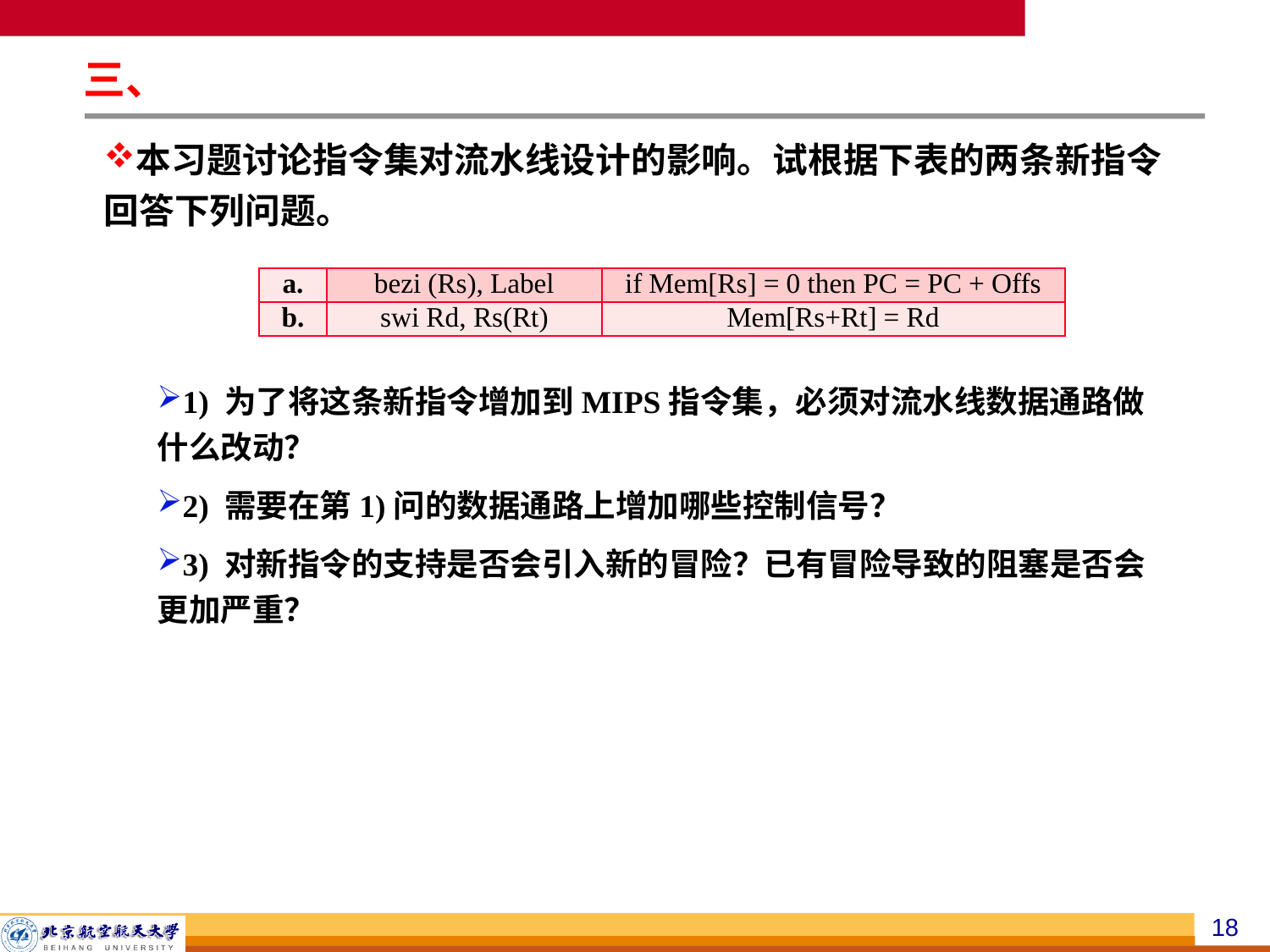

三、
本习题讨论指令集对流水线设计的影响。试根据下表的两条新指令回答下列问题。

1) 为了将这条新指令增加到MIPS指令集，必须对流水线数据通路做什么改动？
2) 需要在第1)问的数据通路上增加哪些控制信号？
3) 对新指令的支持是否会引入新的冒险？已有冒险导致的阻塞是否会更加严重？
| a. | bezi (Rs), Label | if Mem[Rs] = 0 then PC = PC + Offs |
| --- | --- | --- |
| b. | swi Rd, Rs(Rt) | Mem[Rs+Rt] = Rd |